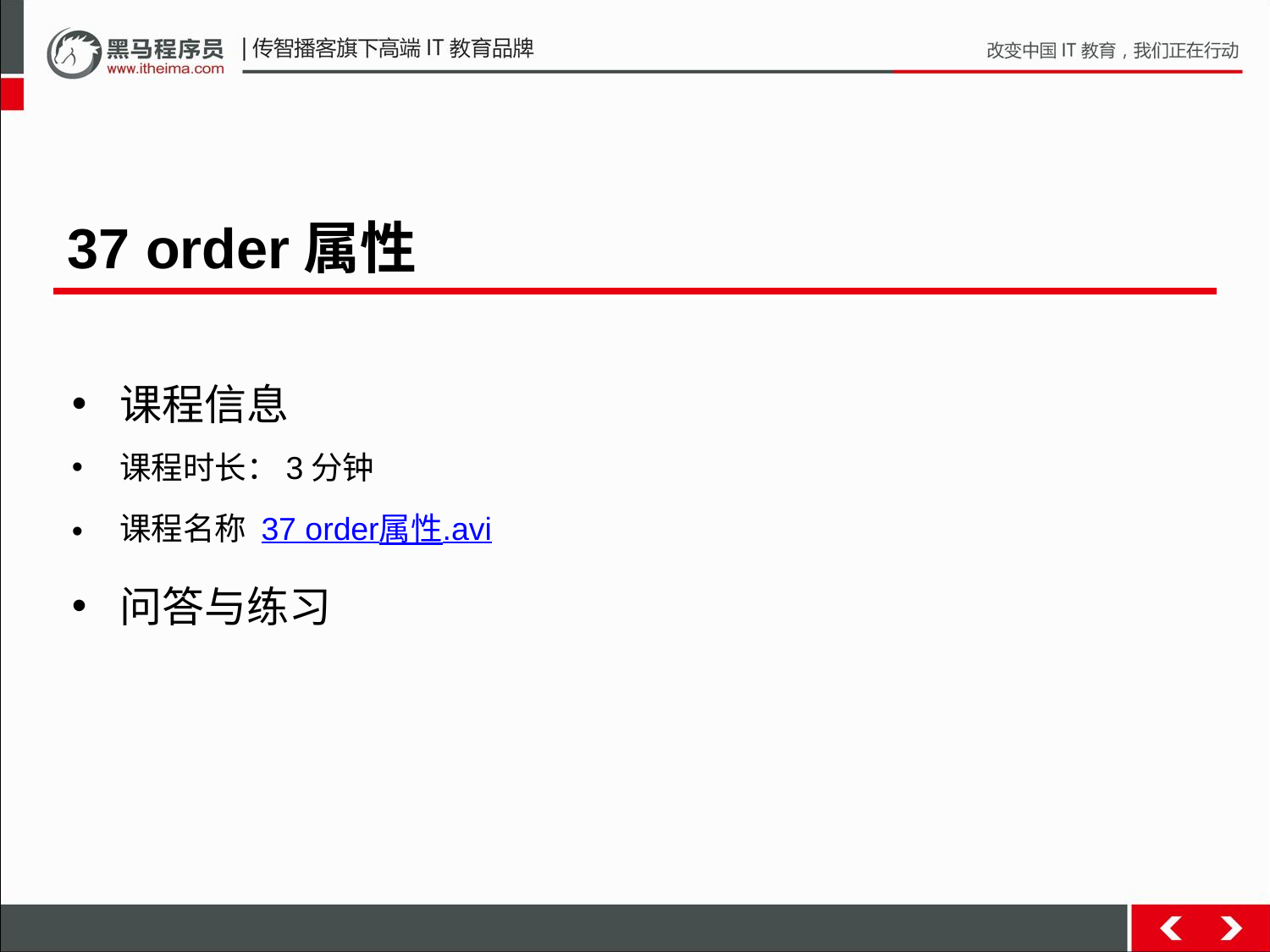

37 order属性
课程信息
课程时长：3分钟
课程名称 37 order属性.avi
问答与练习